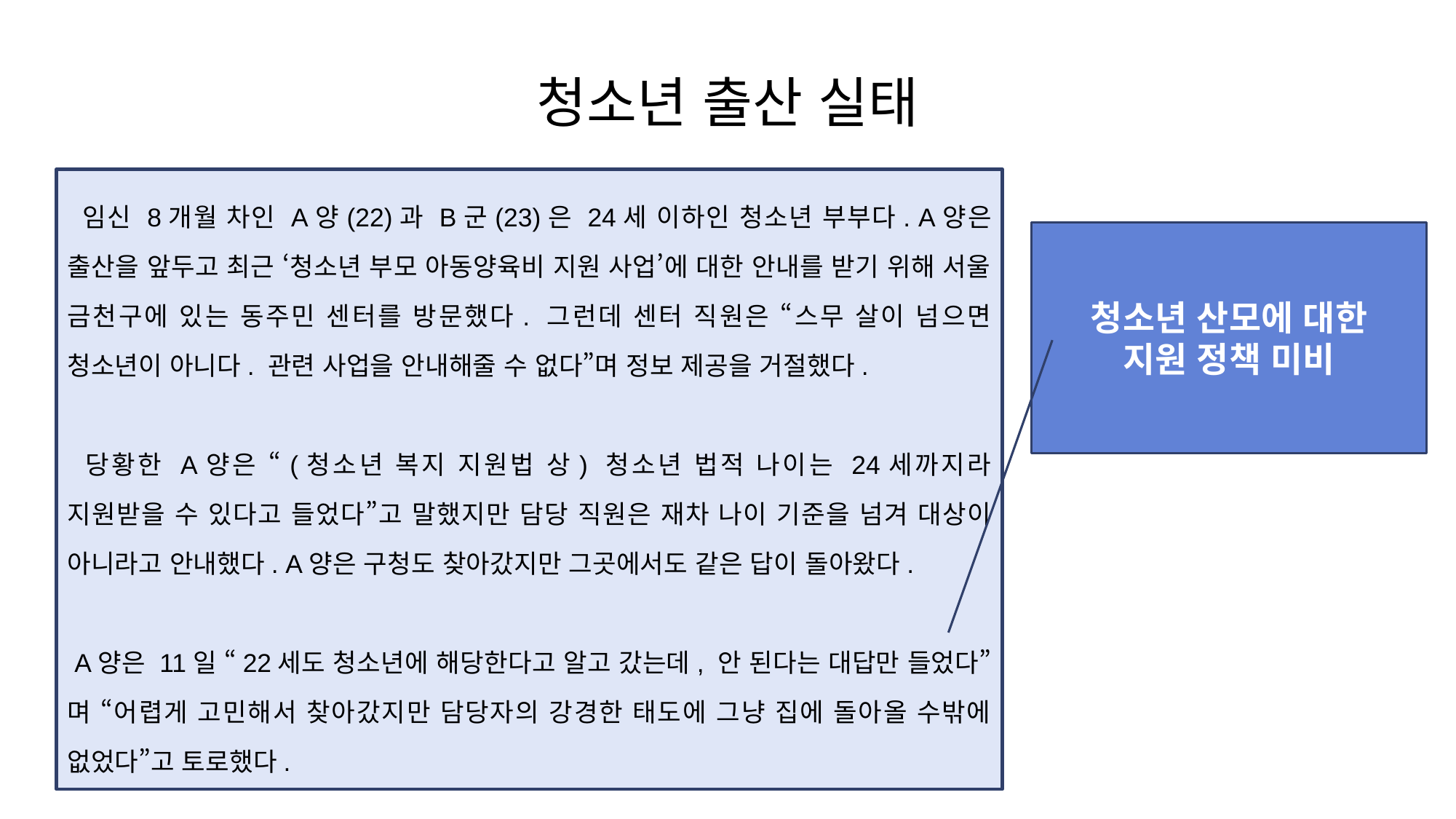

# 청소년 출산 실태
 임신 8개월 차인 A양(22)과 B군(23)은 24세 이하인 청소년 부부다. A양은 출산을 앞두고 최근 ‘청소년 부모 아동양육비 지원 사업’에 대한 안내를 받기 위해 서울 금천구에 있는 동주민 센터를 방문했다. 그런데 센터 직원은 “스무 살이 넘으면 청소년이 아니다. 관련 사업을 안내해줄 수 없다”며 정보 제공을 거절했다.

 당황한 A양은 “(청소년 복지 지원법 상) 청소년 법적 나이는 24세까지라 지원받을 수 있다고 들었다”고 말했지만 담당 직원은 재차 나이 기준을 넘겨 대상이 아니라고 안내했다. A양은 구청도 찾아갔지만 그곳에서도 같은 답이 돌아왔다.

 A양은 11일 “22세도 청소년에 해당한다고 알고 갔는데, 안 된다는 대답만 들었다”며 “어렵게 고민해서 찾아갔지만 담당자의 강경한 태도에 그냥 집에 돌아올 수밖에 없었다”고 토로했다.
청소년 산모에 대한
지원 정책 미비